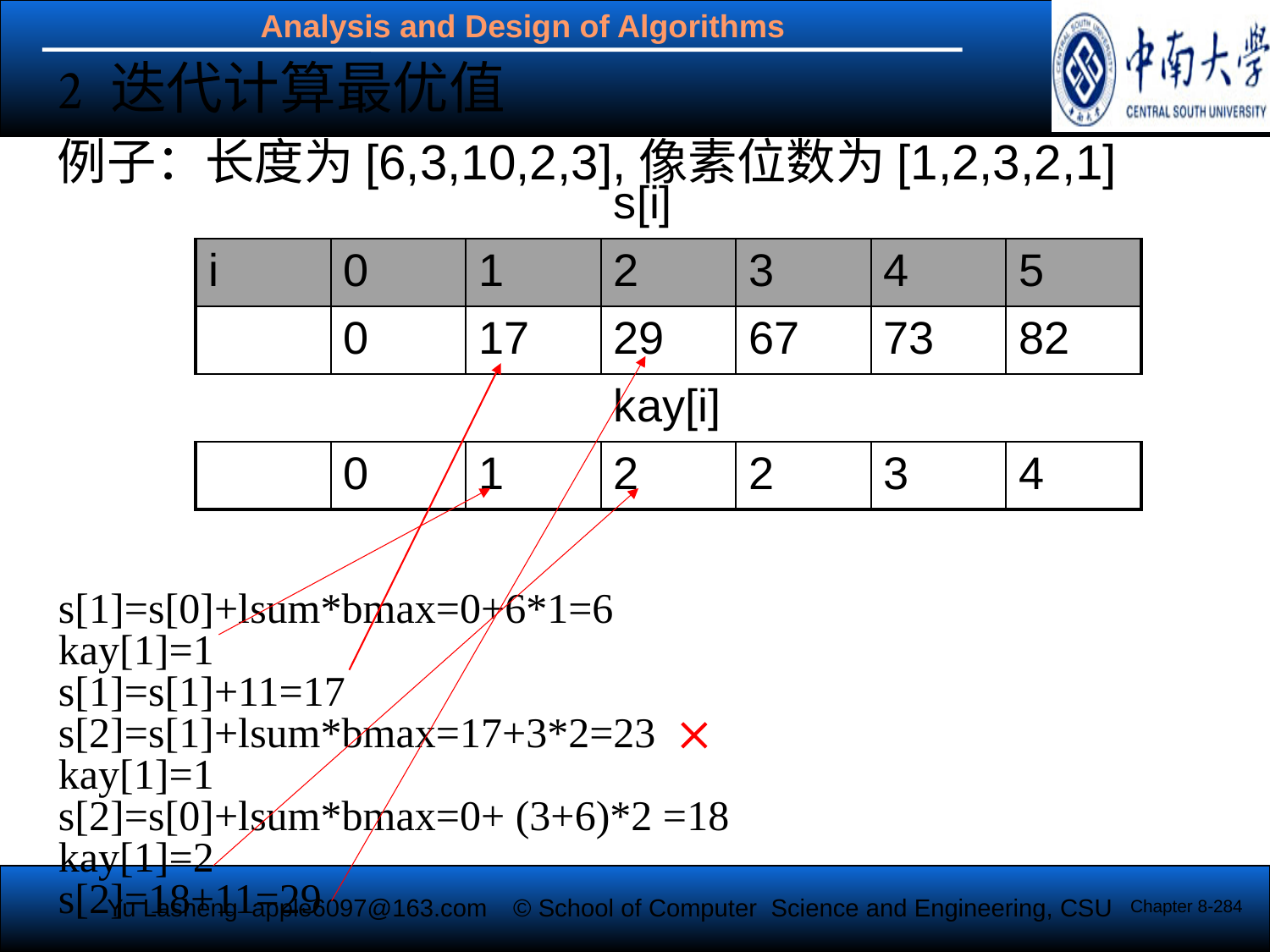

2 迭代计算最优值

例子：长度为[6,3,10,2,3],像素位数为[1,2,3,2,1]

|  |  |  | s[i] |  |  |  |
| --- | --- | --- | --- | --- | --- | --- |
| i | 0 | 1 | 2 | 3 | 4 | 5 |
|  | 0 | 17 | 29 | 67 | 73 | 82 |
|  |  |  | kay[i] |  |  |  |
|  | 0 | 1 | 2 | 2 | 3 | 4 |

s[1]=s[0]+lsum*bmax=0+6*1=6
kay[1]=1
s[1]=s[1]+11=17
s[2]=s[1]+lsum*bmax=17+3*2=23  ×
kay[1]=1
s[2]=s[0]+lsum*bmax=0+ (3+6)*2 =18
kay[1]=2
s[2]=18+11=29

Chapter 8-284